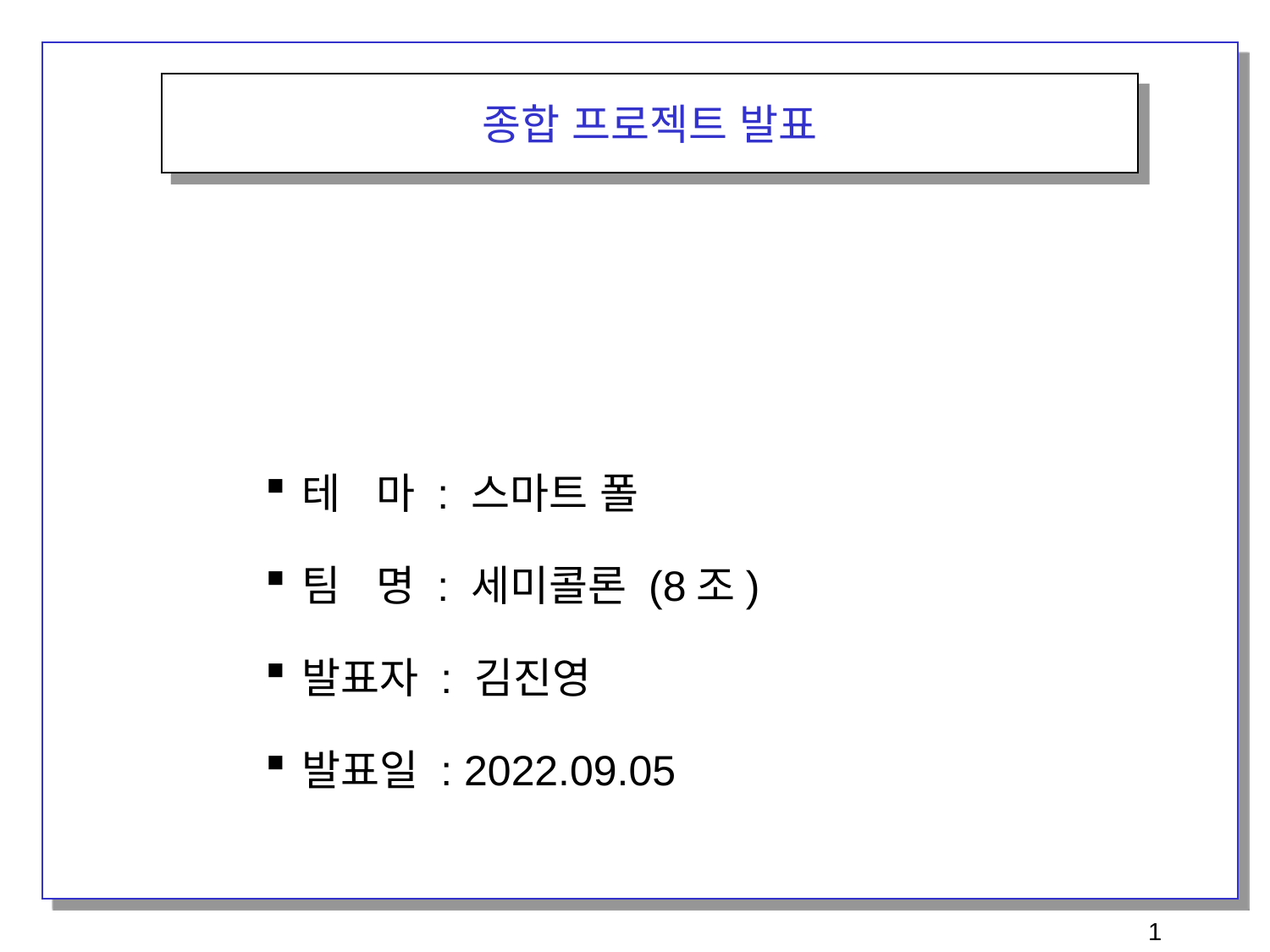

종합 프로젝트 발표
테   마 : 스마트 폴
팀   명 : 세미콜론 (8조)
발표자 : 김진영
발표일 : 2022.09.05
1